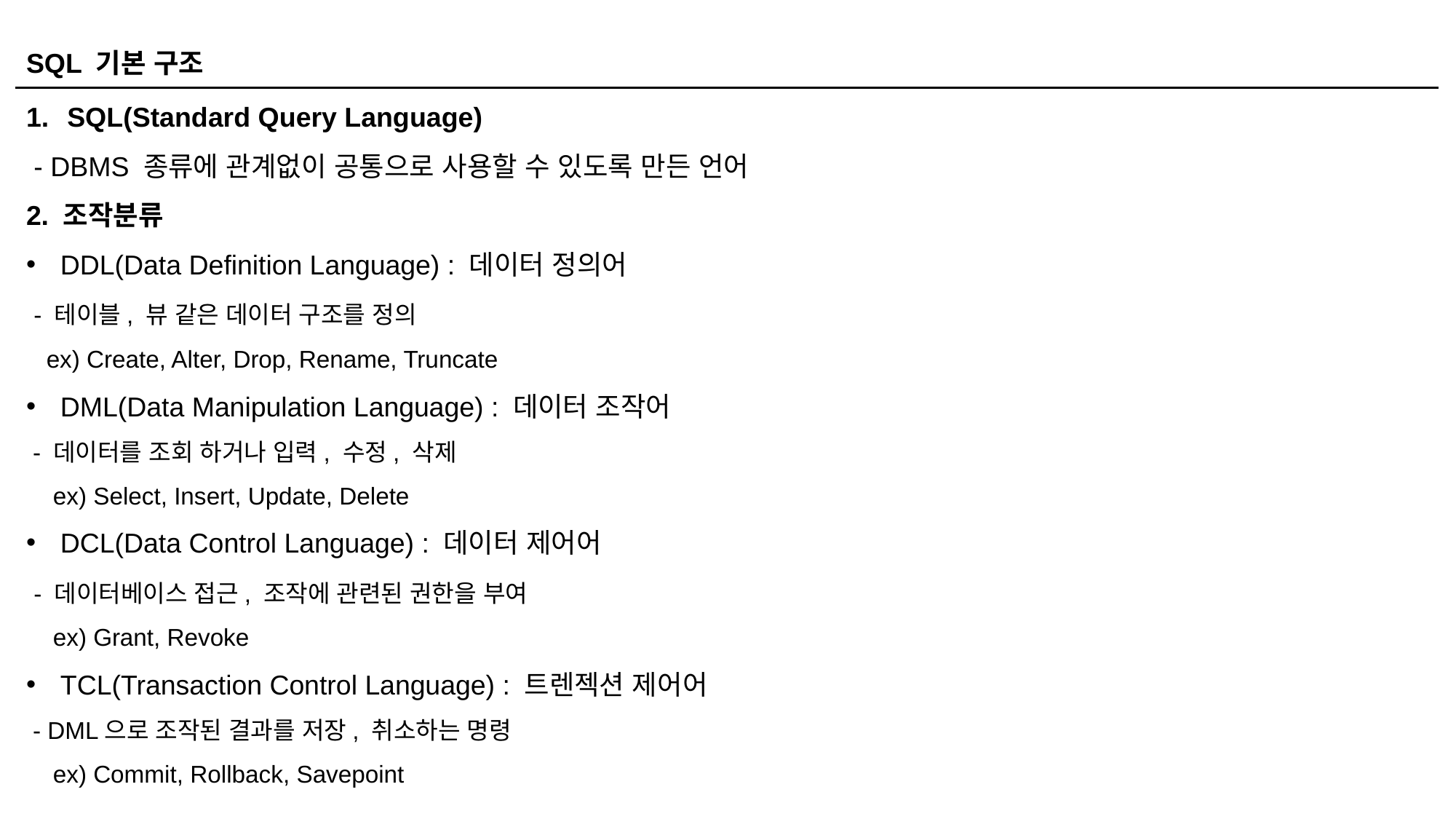

SQL 기본 구조
SQL(Standard Query Language)
 - DBMS 종류에 관계없이 공통으로 사용할 수 있도록 만든 언어
2. 조작분류
DDL(Data Definition Language) : 데이터 정의어
 - 테이블, 뷰 같은 데이터 구조를 정의
   ex) Create, Alter, Drop, Rename, Truncate
DML(Data Manipulation Language) : 데이터 조작어
 - 데이터를 조회 하거나 입력, 수정, 삭제
    ex) Select, Insert, Update, Delete
DCL(Data Control Language) : 데이터 제어어
 - 데이터베이스 접근, 조작에 관련된 권한을 부여
    ex) Grant, Revoke
TCL(Transaction Control Language) : 트렌젝션 제어어
 - DML으로 조작된 결과를 저장, 취소하는 명령
    ex) Commit, Rollback, Savepoint